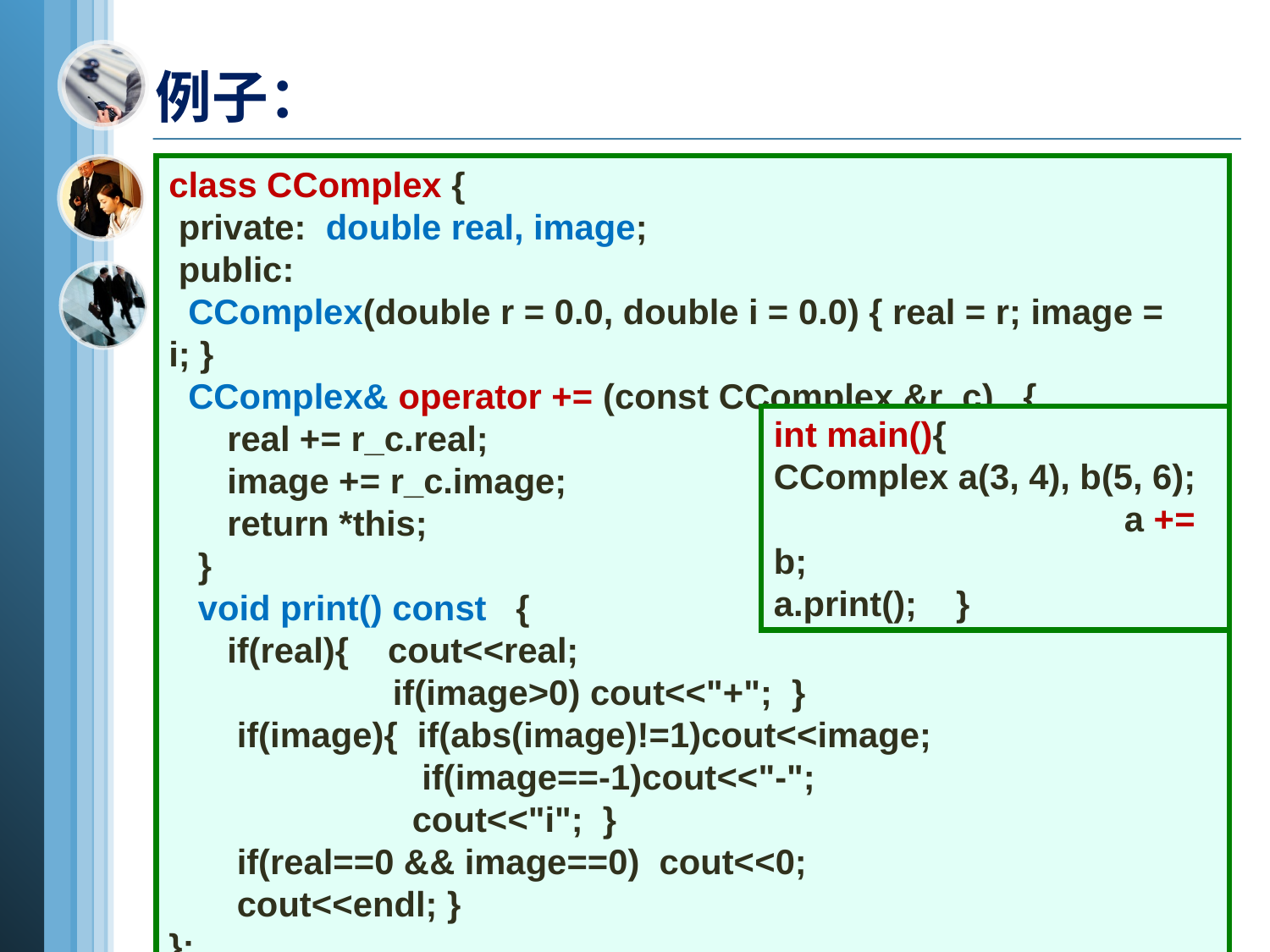

例子：
class CComplex {
 private:  double real, image;
 public:
  CComplex(double r = 0.0, double i = 0.0) { real = r; image = i; }
  CComplex& operator += (const CComplex &r_c)   {
      real += r_c.real;
      image += r_c.image;
      return *this;
   }
   void print() const   {
      if(real){    cout<<real;
                       if(image>0) cout<<"+";  }
       if(image){  if(abs(image)!=1)cout<<image;
                          if(image==-1)cout<<"-";
                         cout<<"i";  }
       if(real==0 && image==0)  cout<<0;
       cout<<endl; }
};
int main(){
CComplex a(3, 4), b(5, 6);                                       a += b;                                        a.print();    }